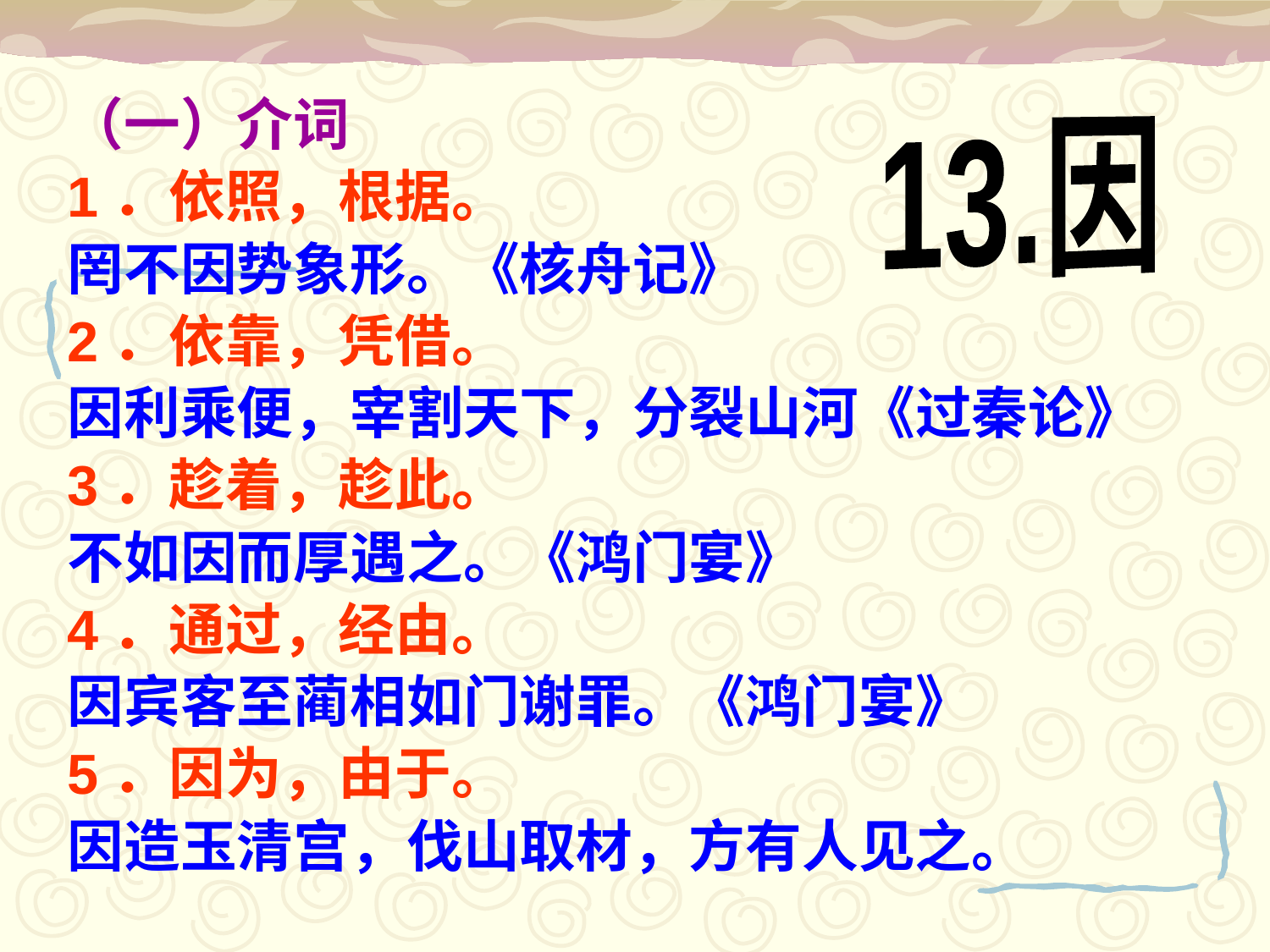

（一）介词
1．依照，根据。
罔不因势象形。《核舟记》
2．依靠，凭借。
因利乘便，宰割天下，分裂山河《过秦论》
3．趁着，趁此。
不如因而厚遇之。《鸿门宴》
4．通过，经由。
因宾客至蔺相如门谢罪。《鸿门宴》
5．因为，由于。
因造玉清宫，伐山取材，方有人见之。
13.因